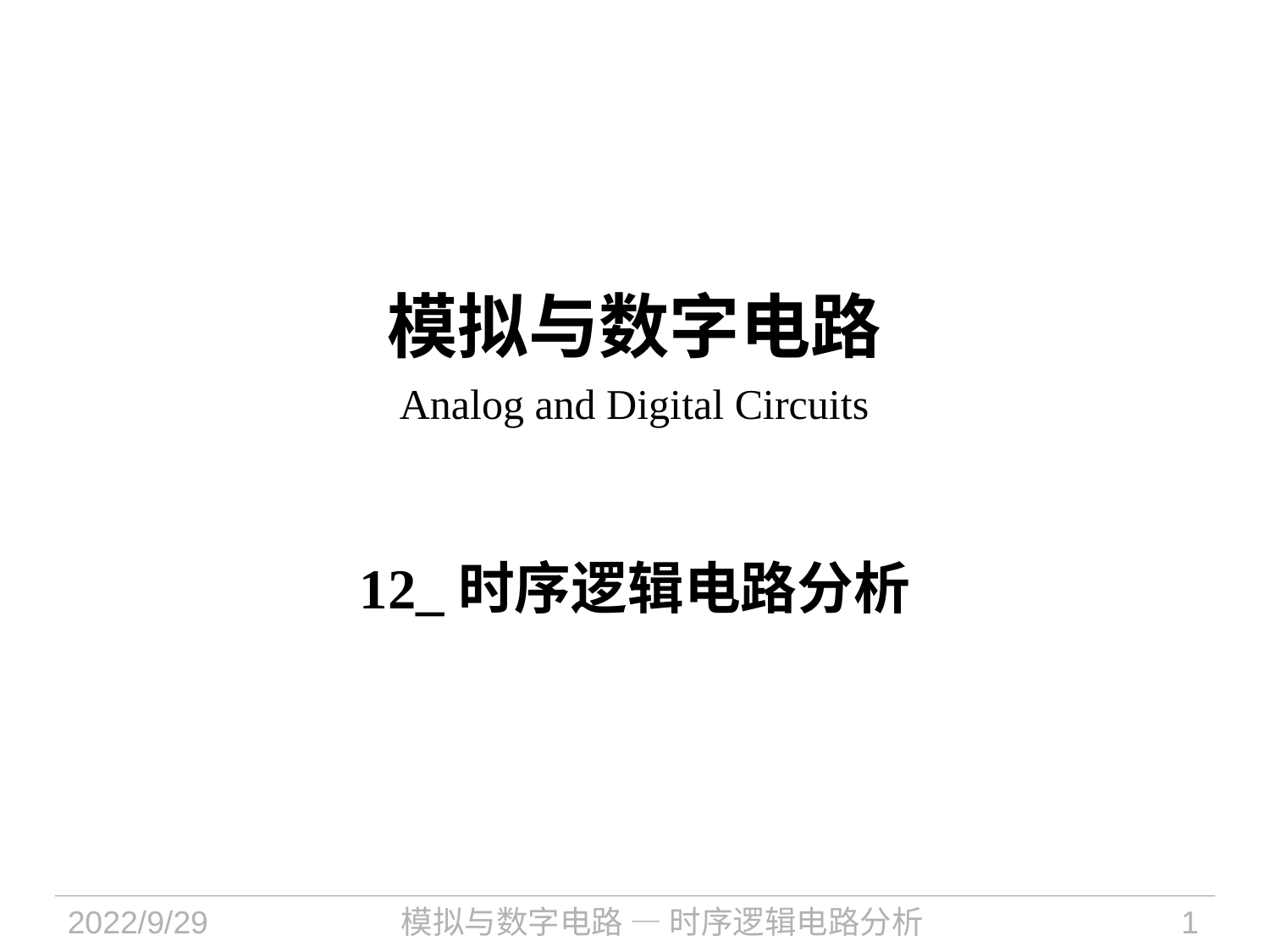

# 模拟与数字电路 Analog and Digital Circuits
12_时序逻辑电路分析
2022/9/29
模拟与数字电路 — 时序逻辑电路分析
1